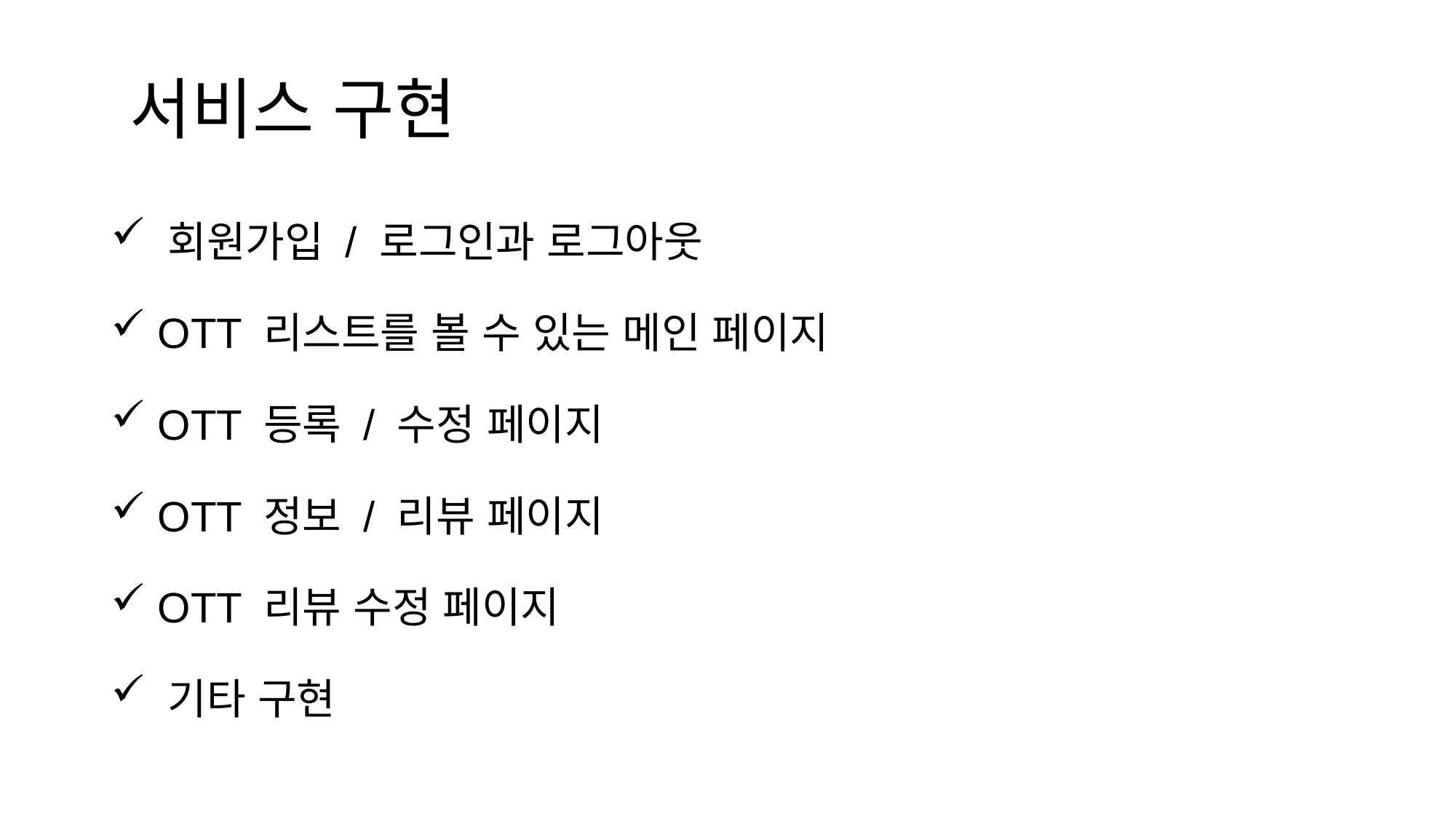

# 서비스 구현

 회원가입 / 로그인과 로그아웃
 OTT 리스트를 볼 수 있는 메인 페이지
 OTT 등록 / 수정 페이지
 OTT 정보 / 리뷰 페이지
 OTT 리뷰 수정 페이지
 기타 구현